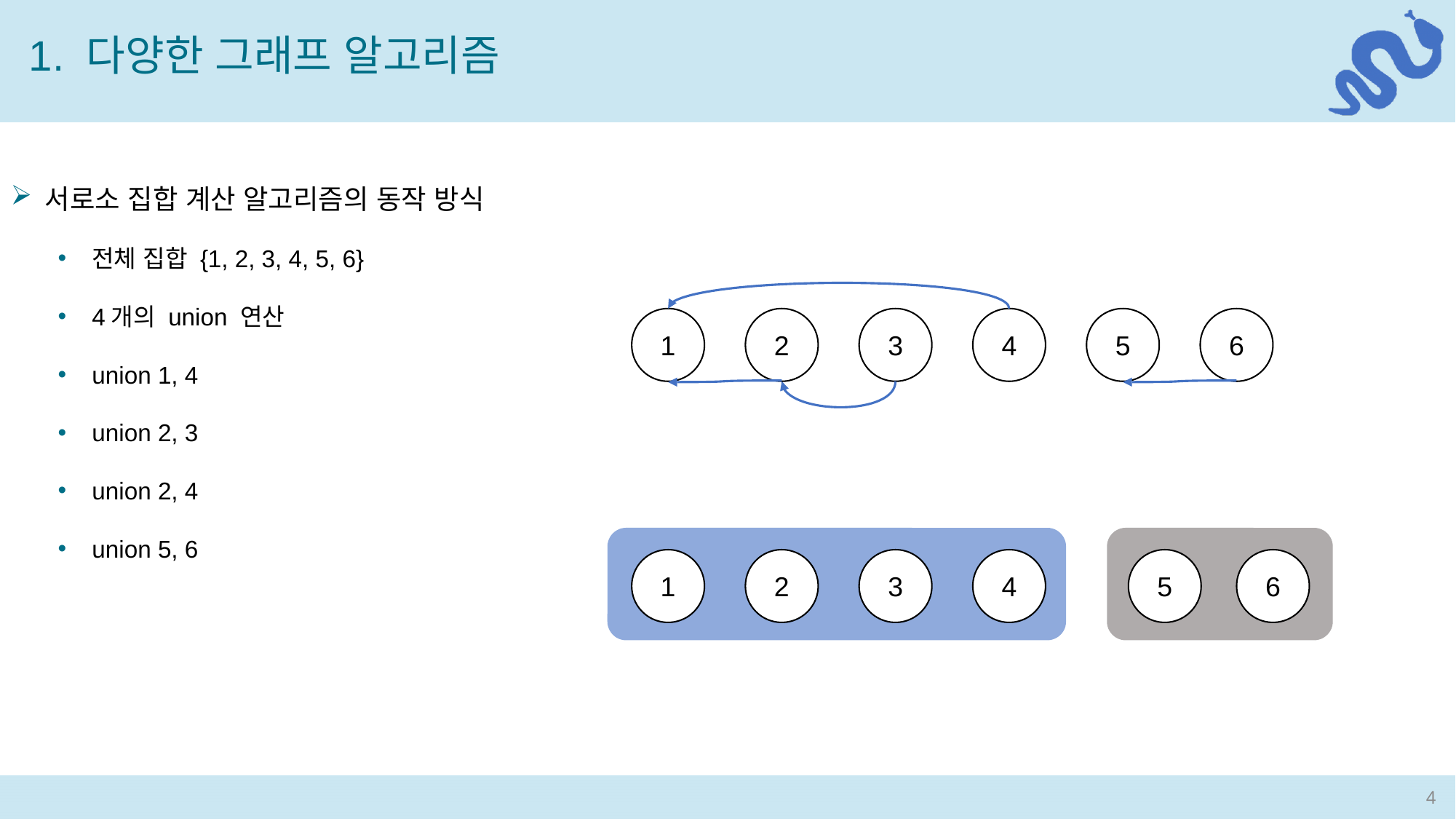

1. 다양한 그래프 알고리즘
서로소 집합 계산 알고리즘의 동작 방식
전체 집합 {1, 2, 3, 4, 5, 6}
4개의 union 연산
union 1, 4
union 2, 3
union 2, 4
union 5, 6
1
2
3
4
5
6

1
2
3
4
5
6
4